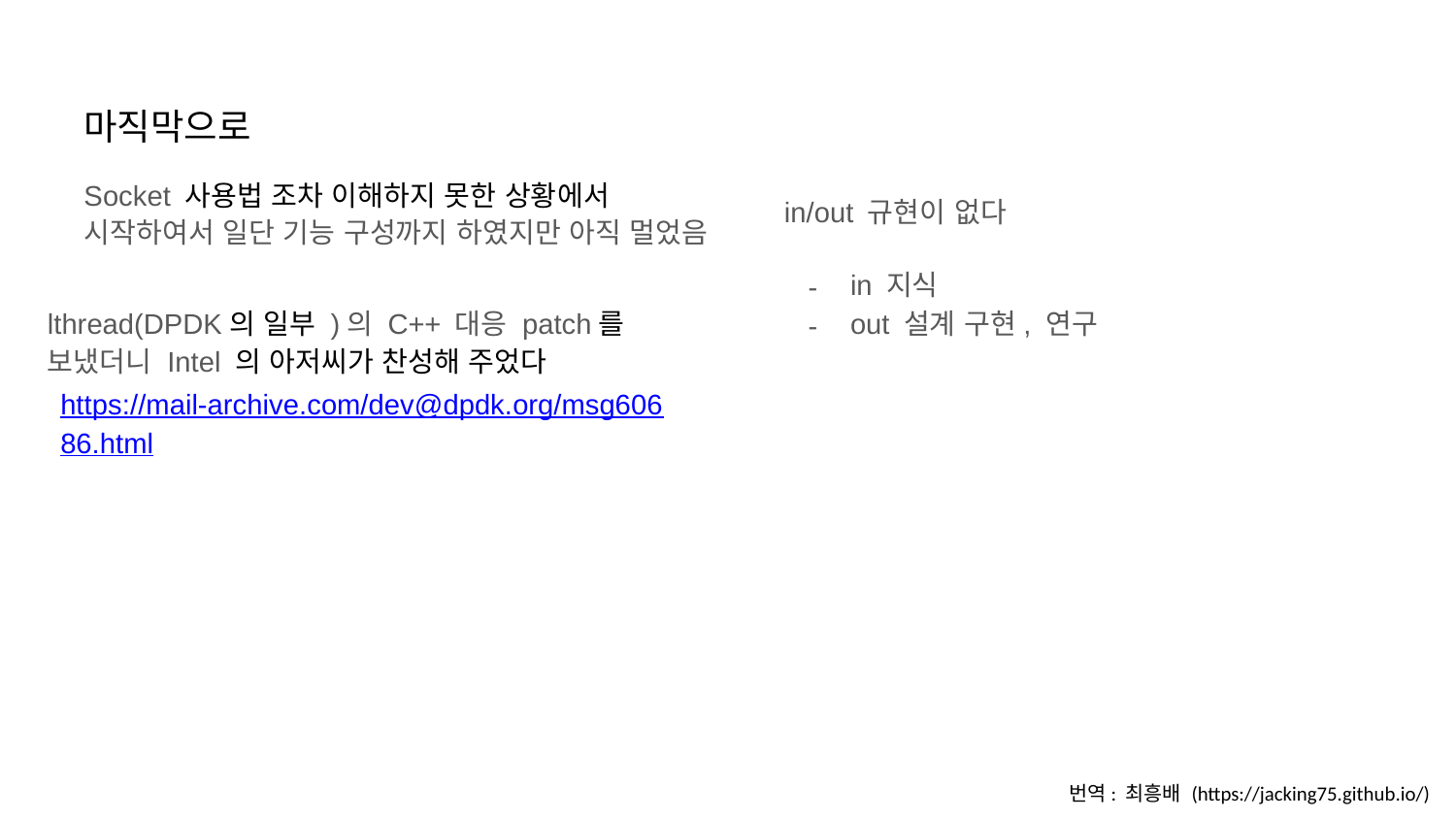

마직막으로

Socket 사용법 조차 이해하지 못한 상황에서
시작하여서 일단 기능 구성까지 하였지만 아직 멀었음

in/out 규현이 없다
in 지식
out 설계 구현, 연구
-
-
lthread(DPDK의 일부 )의 C++ 대응 patch를
보냈더니 Intel 의 아저씨가 찬성해 주었다
https://mail-archive.com/dev@dpdk.org/msg606
86.html
번역: 최흥배 (https://jacking75.github.io/)